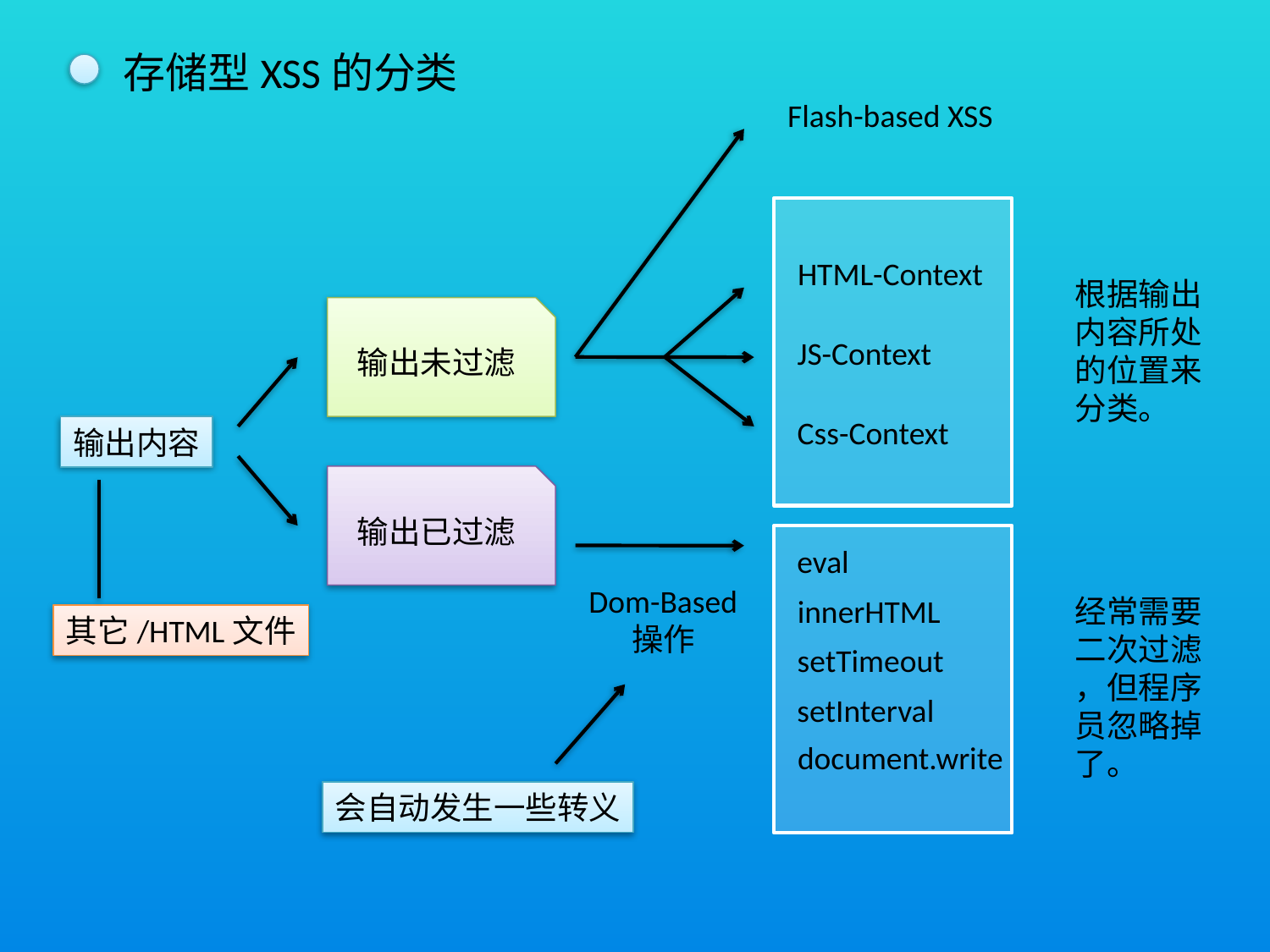

存储型XSS的分类

Flash-based XSS

HTML-Context
根据输出
内容所处
的位置来
分类。
输出未过滤
JS-Context
Css-Context
输出内容
输出已过滤

eval
Dom-Based
操作
innerHTML
经常需要
二次过滤
，但程序
员忽略掉
了。
其它/HTML文件
setTimeout
setInterval
document.write
会自动发生一些转义